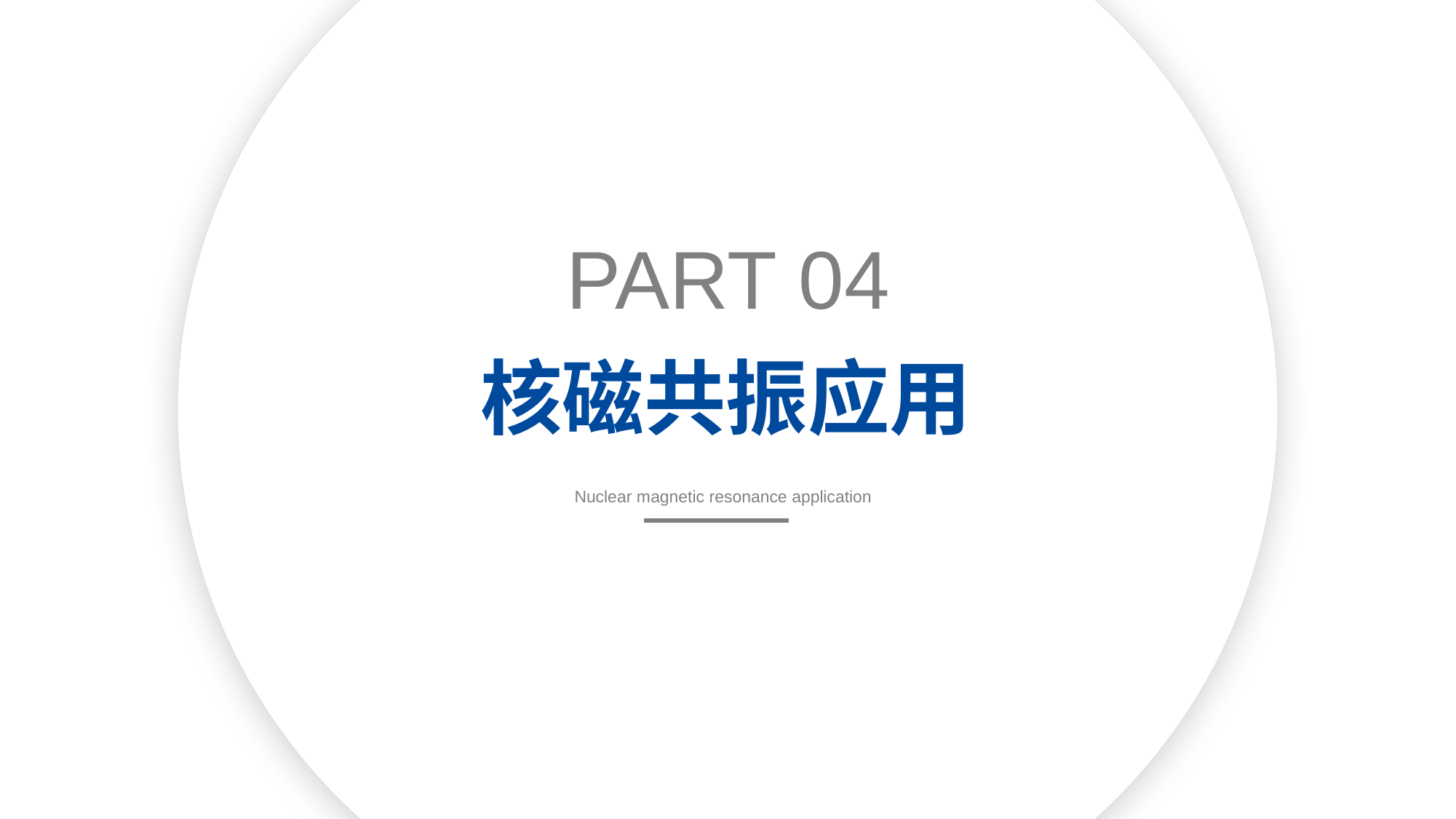

PART 04
核磁共振应用
Nuclear magnetic resonance application